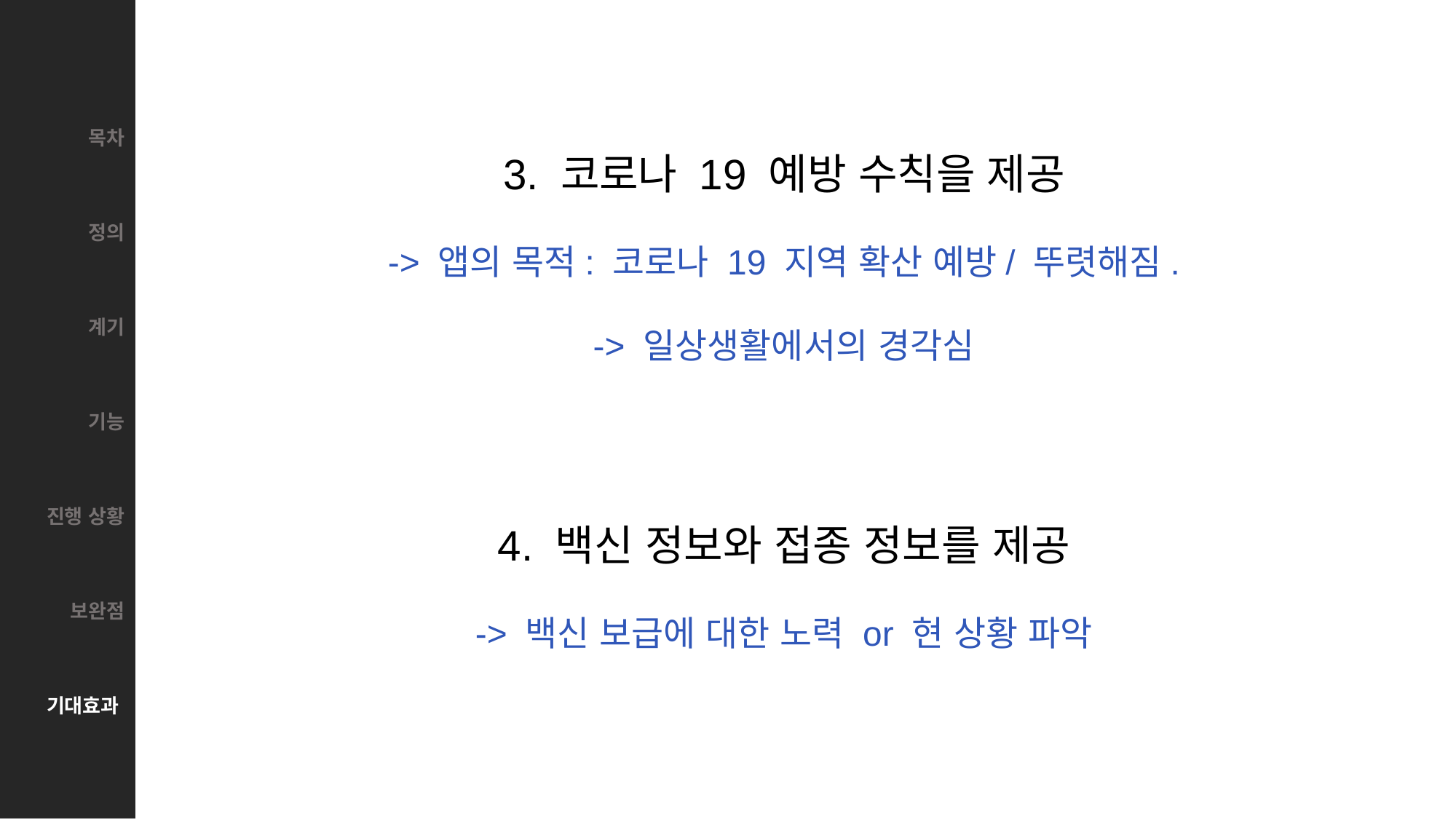

목차

정의

계기

기능

진행 상황

보완점

기대효과
3. 코로나 19 예방 수칙을 제공
-> 앱의 목적: 코로나 19 지역 확산 예방/ 뚜렷해짐.
-> 일상생활에서의 경각심

4. 백신 정보와 접종 정보를 제공
-> 백신 보급에 대한 노력 or 현 상황 파악